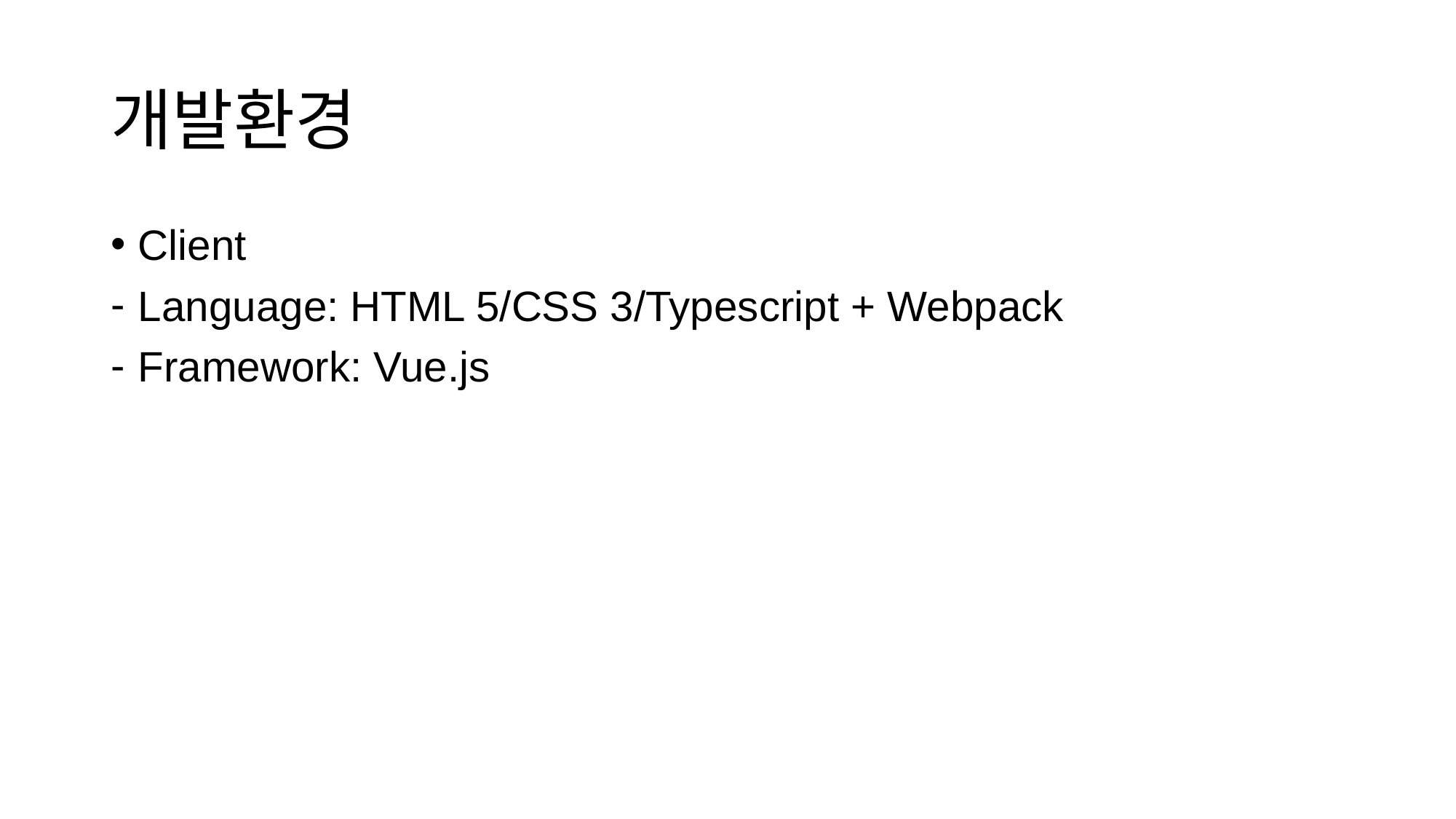

# 개발환경
Client
Language: HTML 5/CSS 3/Typescript + Webpack
Framework: Vue.js